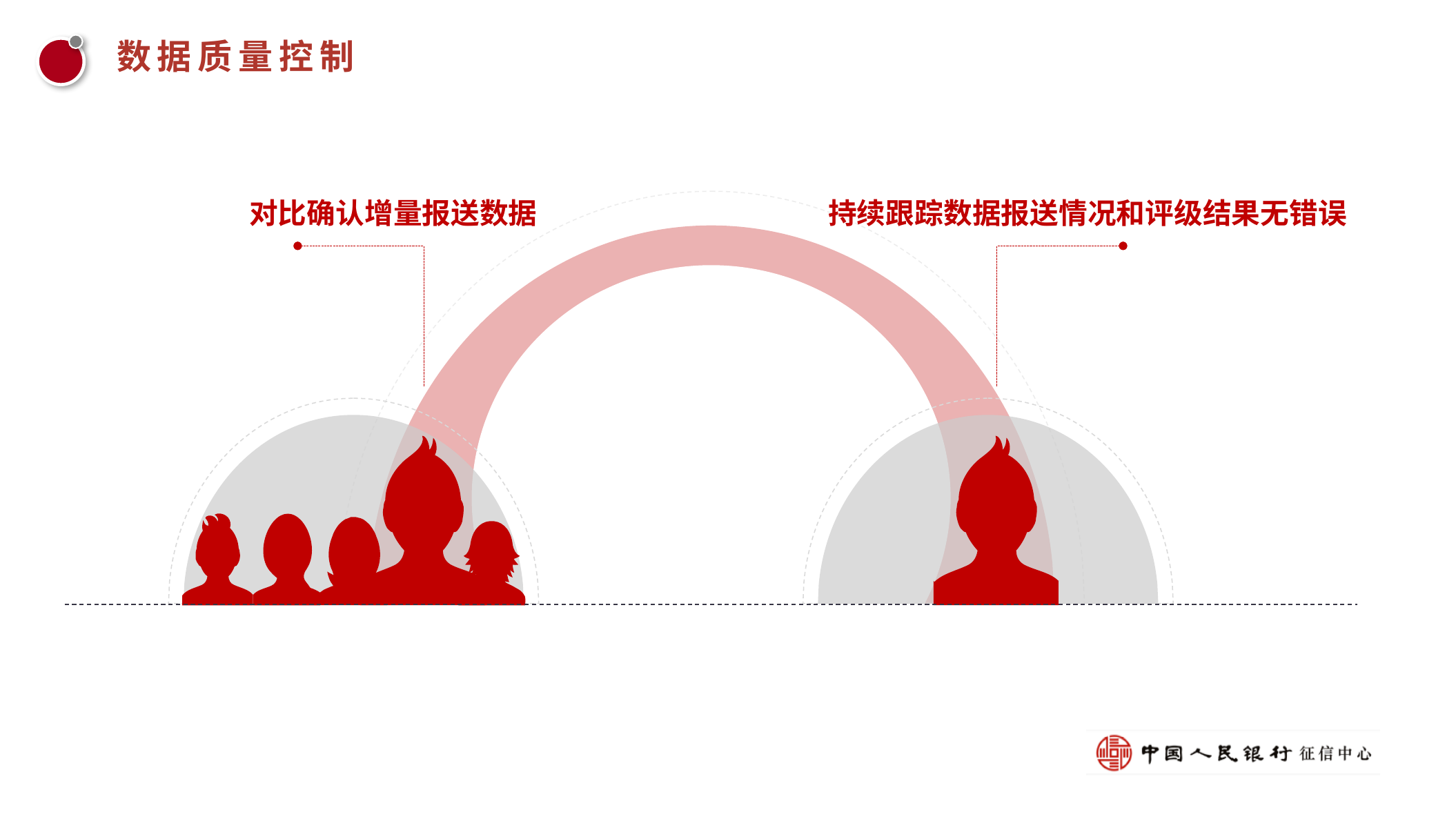

数据质量控制

持续跟踪数据报送情况和评级结果无错误
对比确认增量报送数据